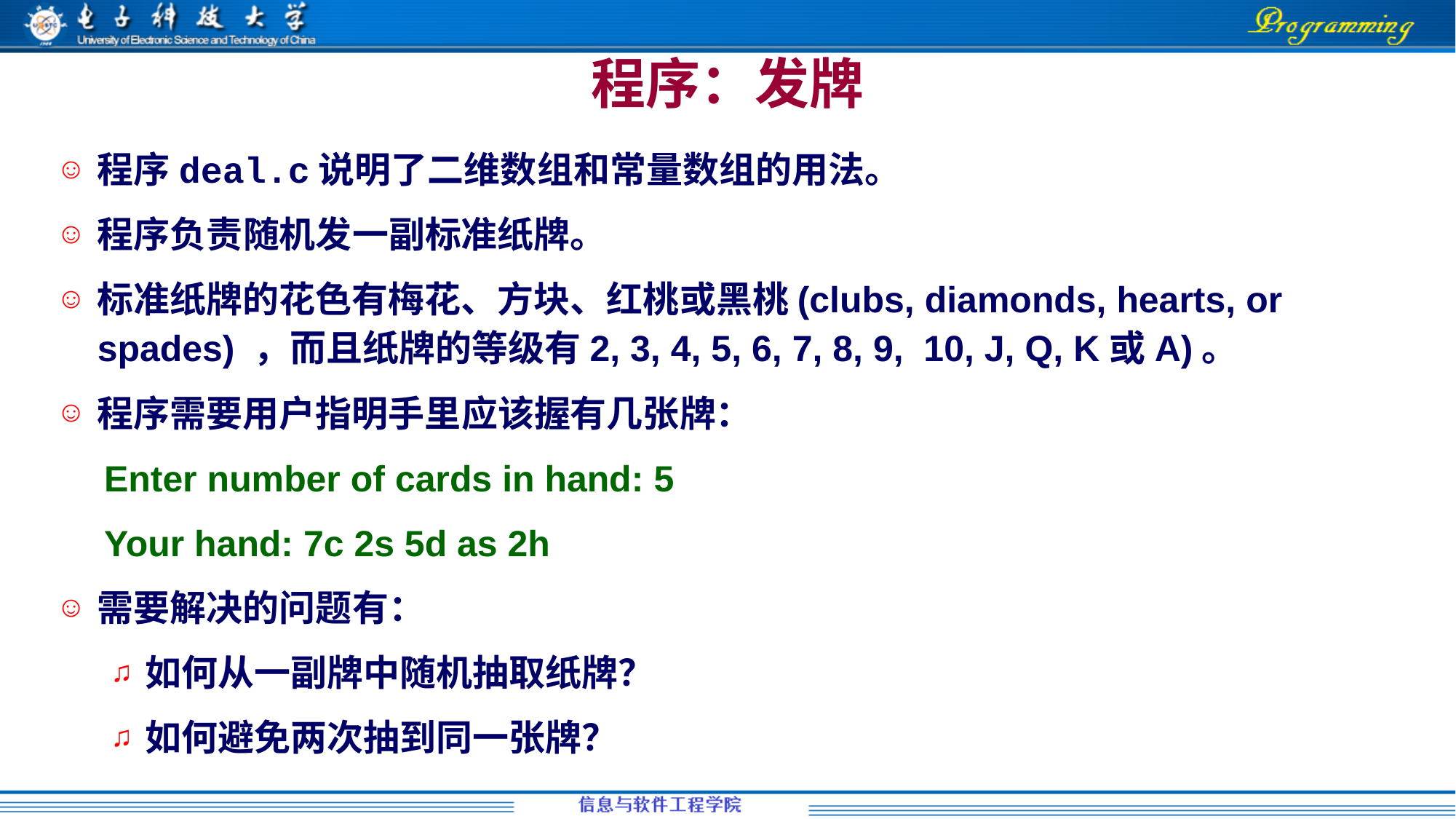

程序：发牌
程序deal.c说明了二维数组和常量数组的用法。
程序负责随机发一副标准纸牌。
标准纸牌的花色有梅花、方块、红桃或黑桃(clubs, diamonds, hearts, or spades) ，而且纸牌的等级有2, 3, 4, 5, 6, 7, 8, 9,  10, J, Q, K或A)。
程序需要用户指明手里应该握有几张牌：
Enter number of cards in hand: 5
Your hand: 7c 2s 5d as 2h
需要解决的问题有：
如何从一副牌中随机抽取纸牌？
如何避免两次抽到同一张牌？